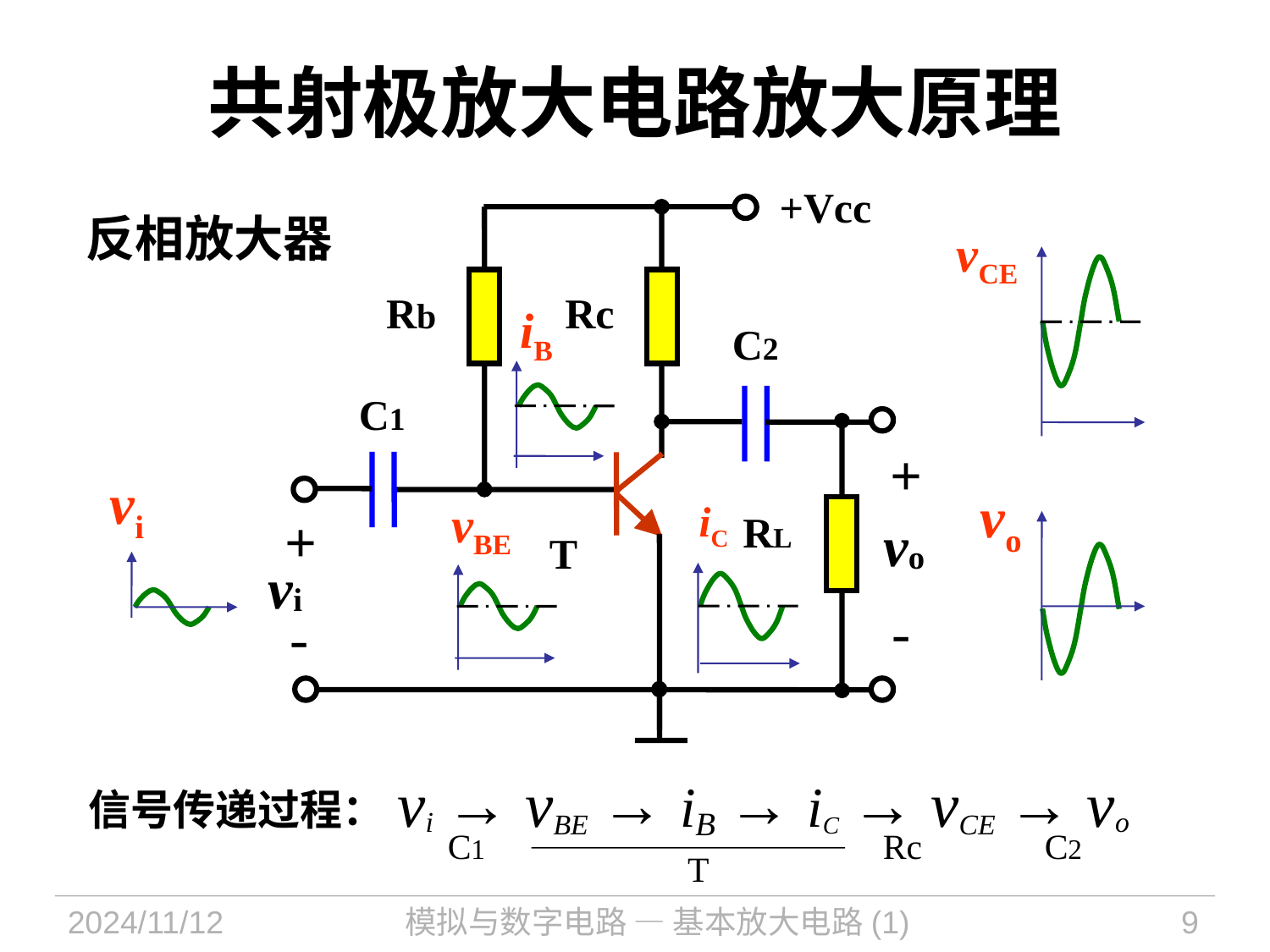

# 共射极放大电路放大原理
+Vcc

Rb
Rc
C2
C1

+

RL
+
vo
T

vi
-
-

反相放大器
vCE

iB

vi

vo

vBE

iC

vi → vBE → iB → iC → vCE → vo
信号传递过程：
C1
Rc
C2
T

2024/11/12
模拟与数字电路 — 基本放大电路(1)
9